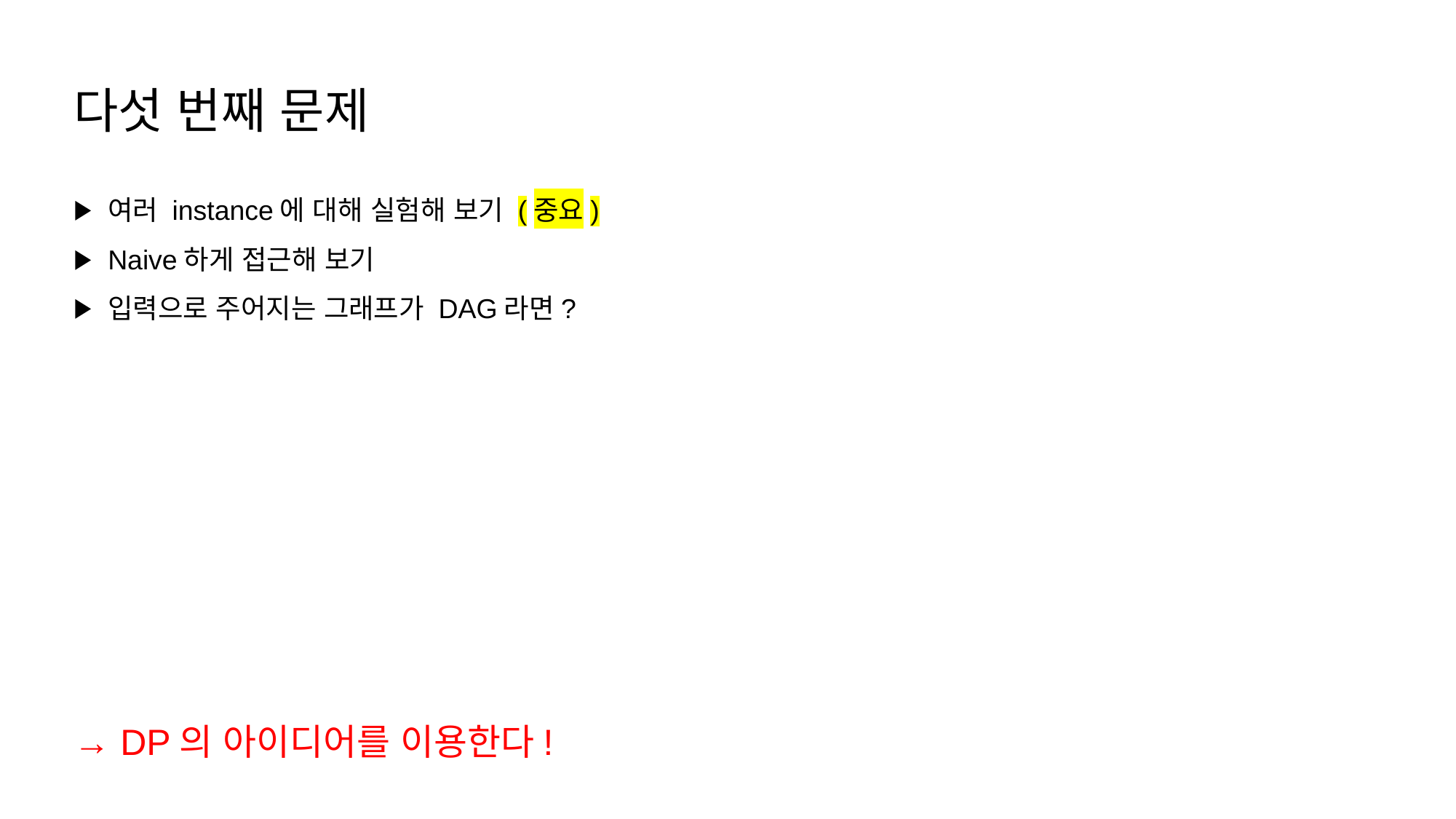

다섯 번째 문제
여러 instance에 대해 실험해 보기 (중요)
Naive하게 접근해 보기
입력으로 주어지는 그래프가 DAG라면?
→ DP의 아이디어를 이용한다!